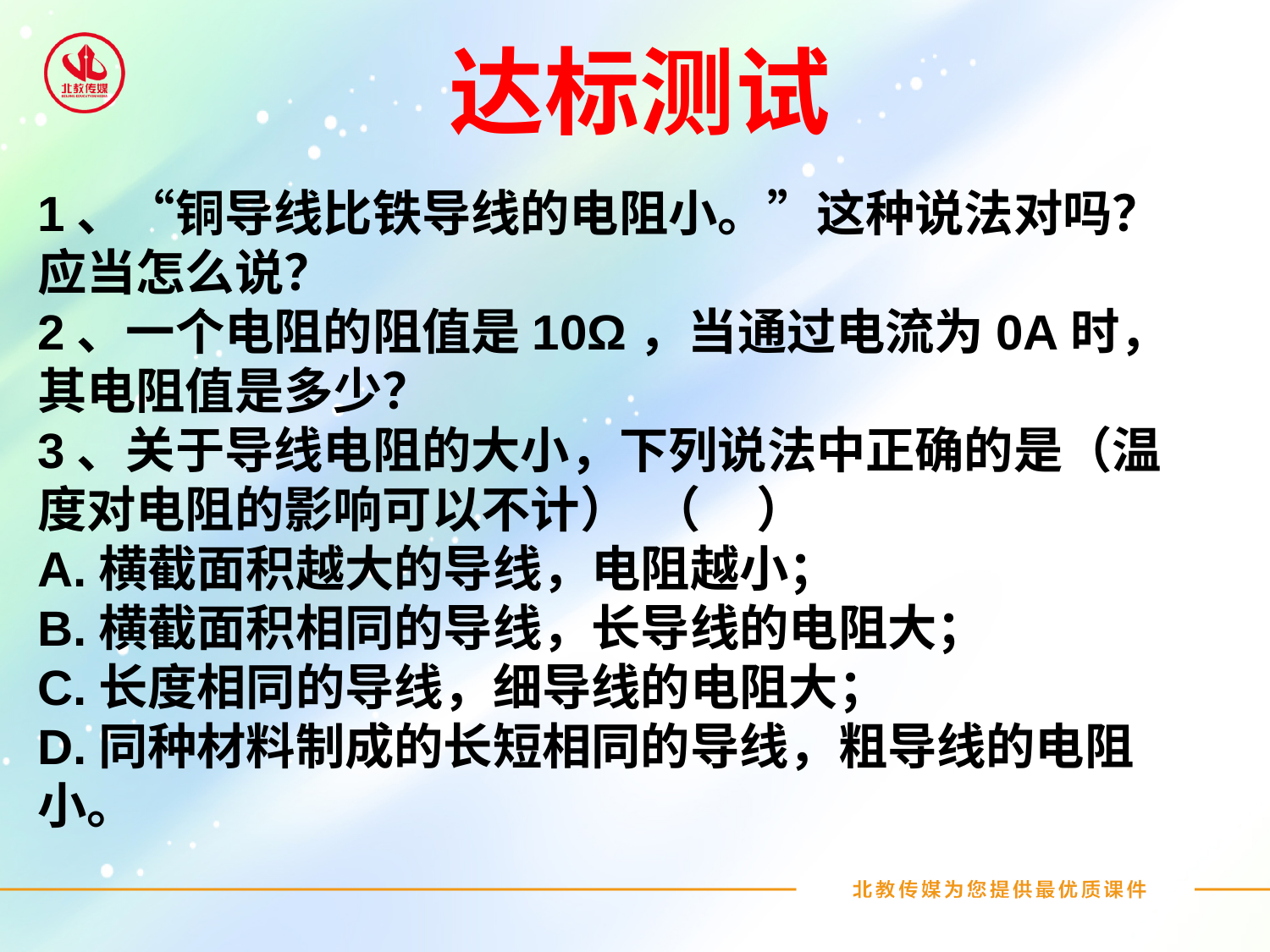

达标测试
1、“铜导线比铁导线的电阻小。”这种说法对吗？应当怎么说？
2、一个电阻的阻值是10Ω，当通过电流为0A时，其电阻值是多少？
3、关于导线电阻的大小，下列说法中正确的是（温度对电阻的影响可以不计）  （     ）
A.横截面积越大的导线，电阻越小；
B.横截面积相同的导线，长导线的电阻大；
C.长度相同的导线，细导线的电阻大；
D.同种材料制成的长短相同的导线，粗导线的电阻小。